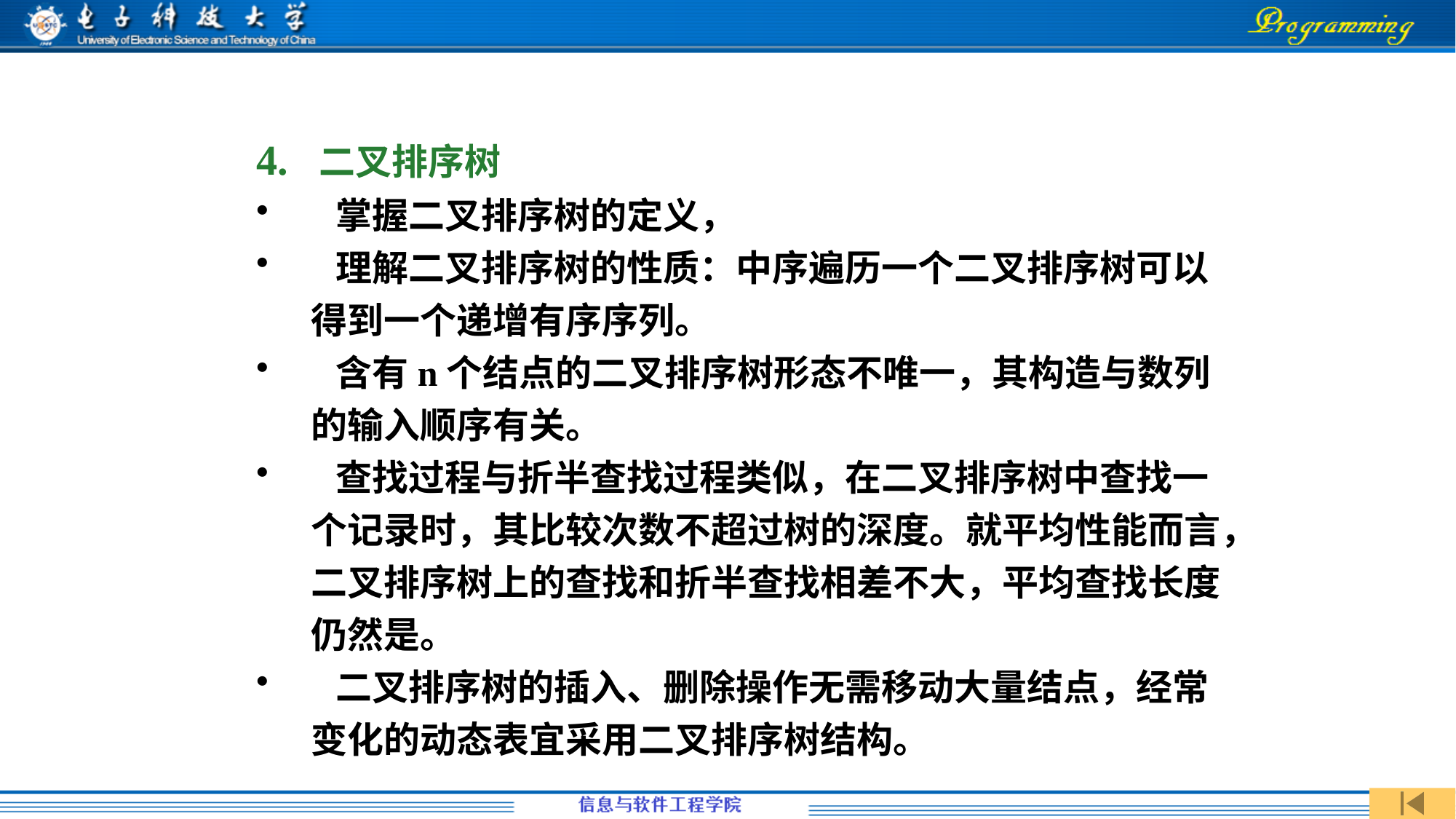

4.  二叉排序树
  掌握二叉排序树的定义，
  理解二叉排序树的性质：中序遍历一个二叉排序树可以得到一个递增有序序列。
  含有n个结点的二叉排序树形态不唯一，其构造与数列的输入顺序有关。
  查找过程与折半查找过程类似，在二叉排序树中查找一个记录时，其比较次数不超过树的深度。就平均性能而言，二叉排序树上的查找和折半查找相差不大，平均查找长度仍然是。
  二叉排序树的插入、删除操作无需移动大量结点，经常变化的动态表宜采用二叉排序树结构。